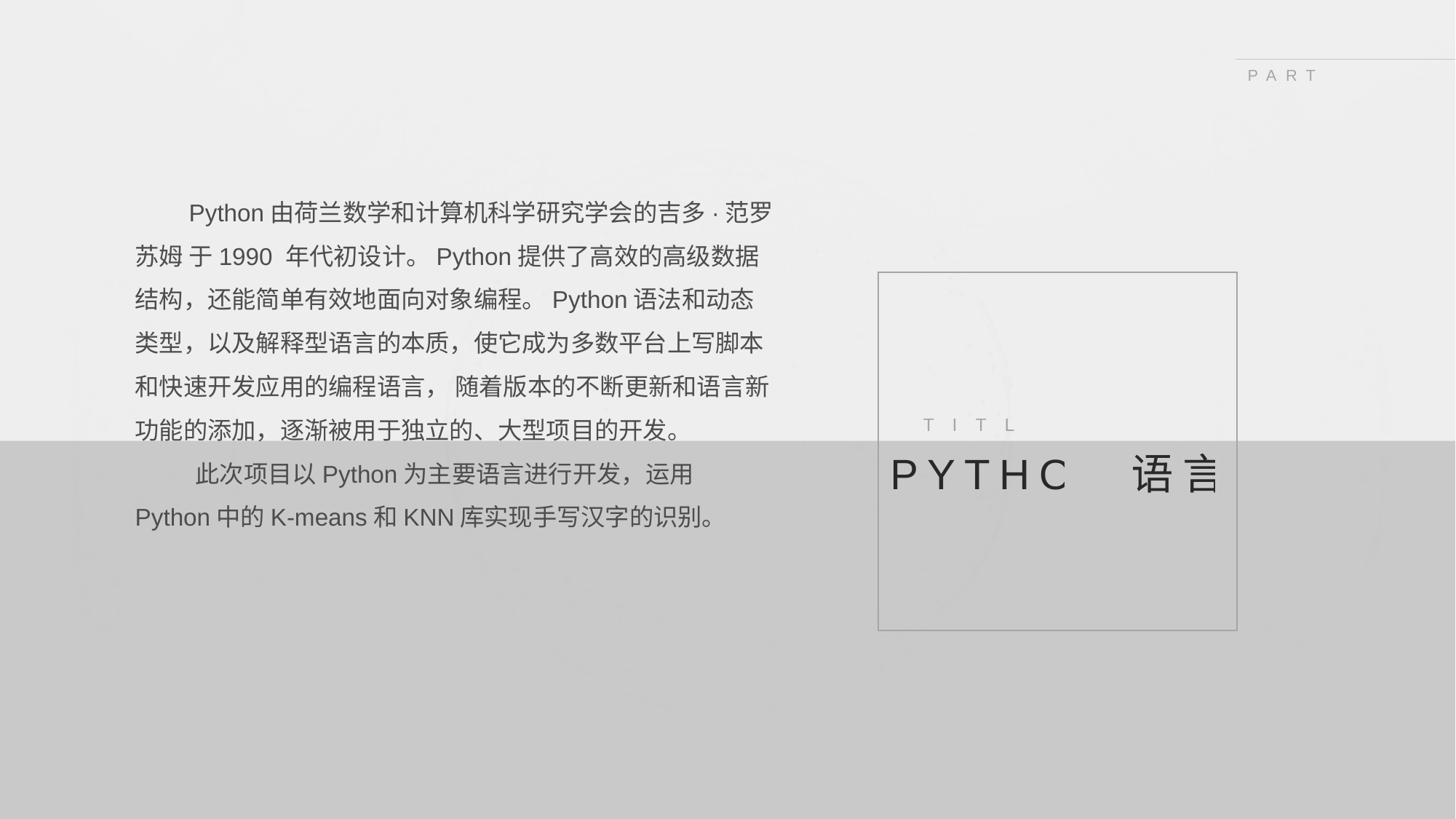

PART FOUR
        Python由荷兰数学和计算机科学研究学会的吉多·范罗苏姆 于1990 年代初设计。Python提供了高效的高级数据结构，还能简单有效地面向对象编程。Python语法和动态类型，以及解释型语言的本质，使它成为多数平台上写脚本和快速开发应用的编程语言， 随着版本的不断更新和语言新功能的添加，逐渐被用于独立的、大型项目的开发。
          此次项目以Python为主要语言进行开发，运用Python中的K-means和KNN库实现手写汉字的识别。

TITLE HERE

PYTHON语言